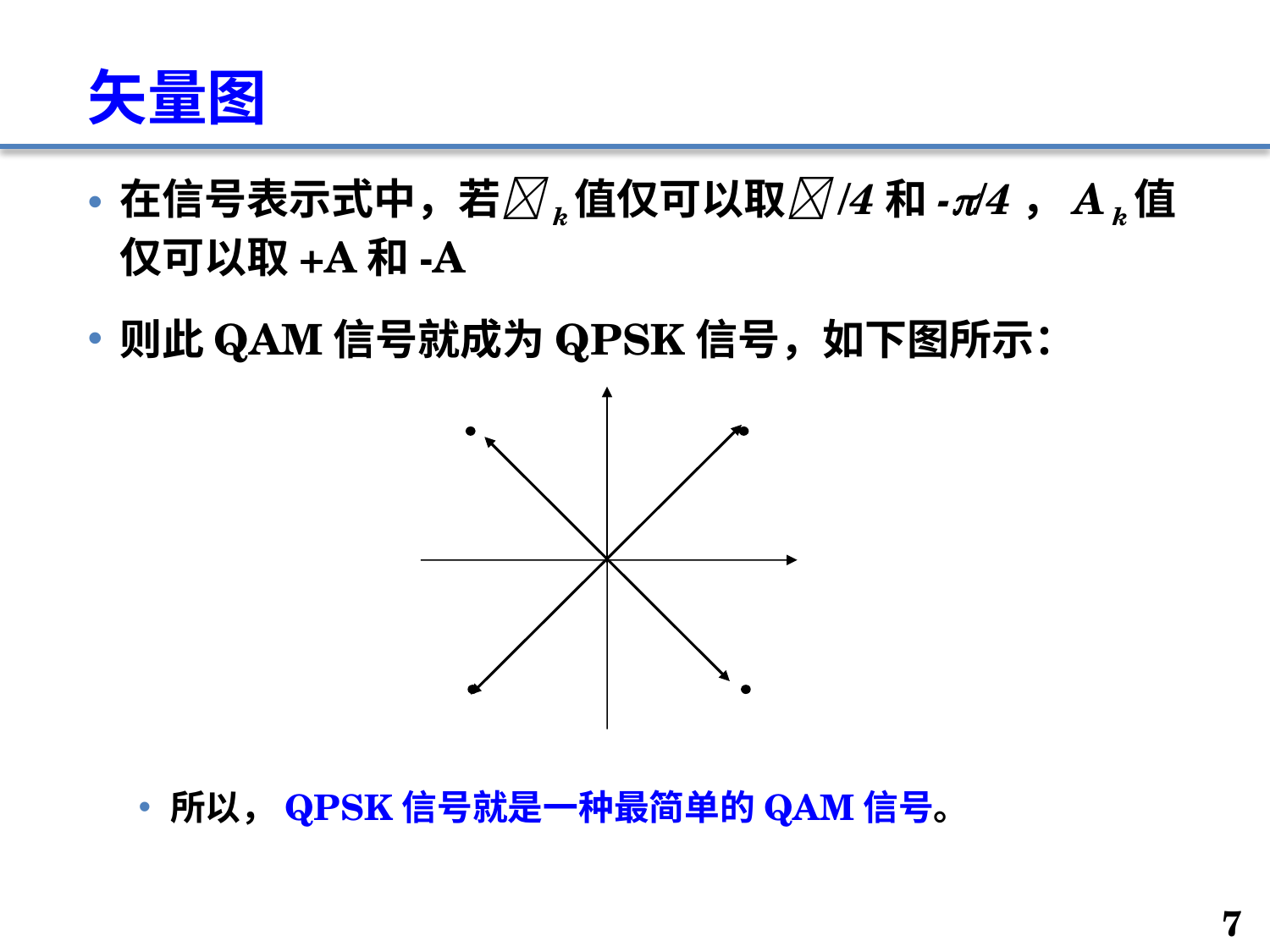

# 矢量图
在信号表示式中，若θk值仅可以取π/4和-π/4，A k值仅可以取+A和-A
则此QAM信号就成为QPSK信号，如下图所示：

所以，QPSK信号就是一种最简单的QAM信号。

7